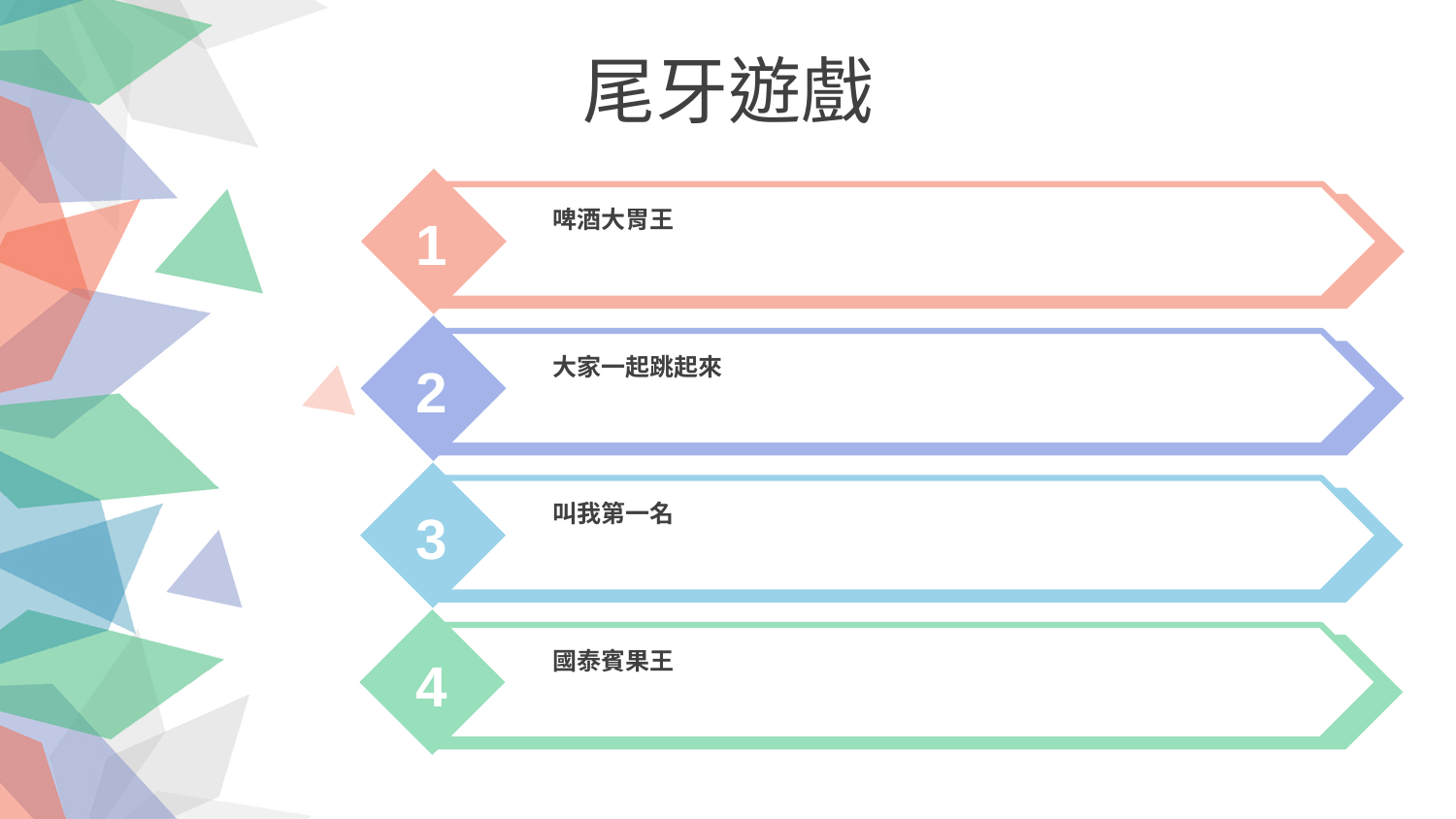

尾牙遊戲

啤酒大胃王
1

大家一起跳起來
2

叫我第一名
3

國泰賓果王
4